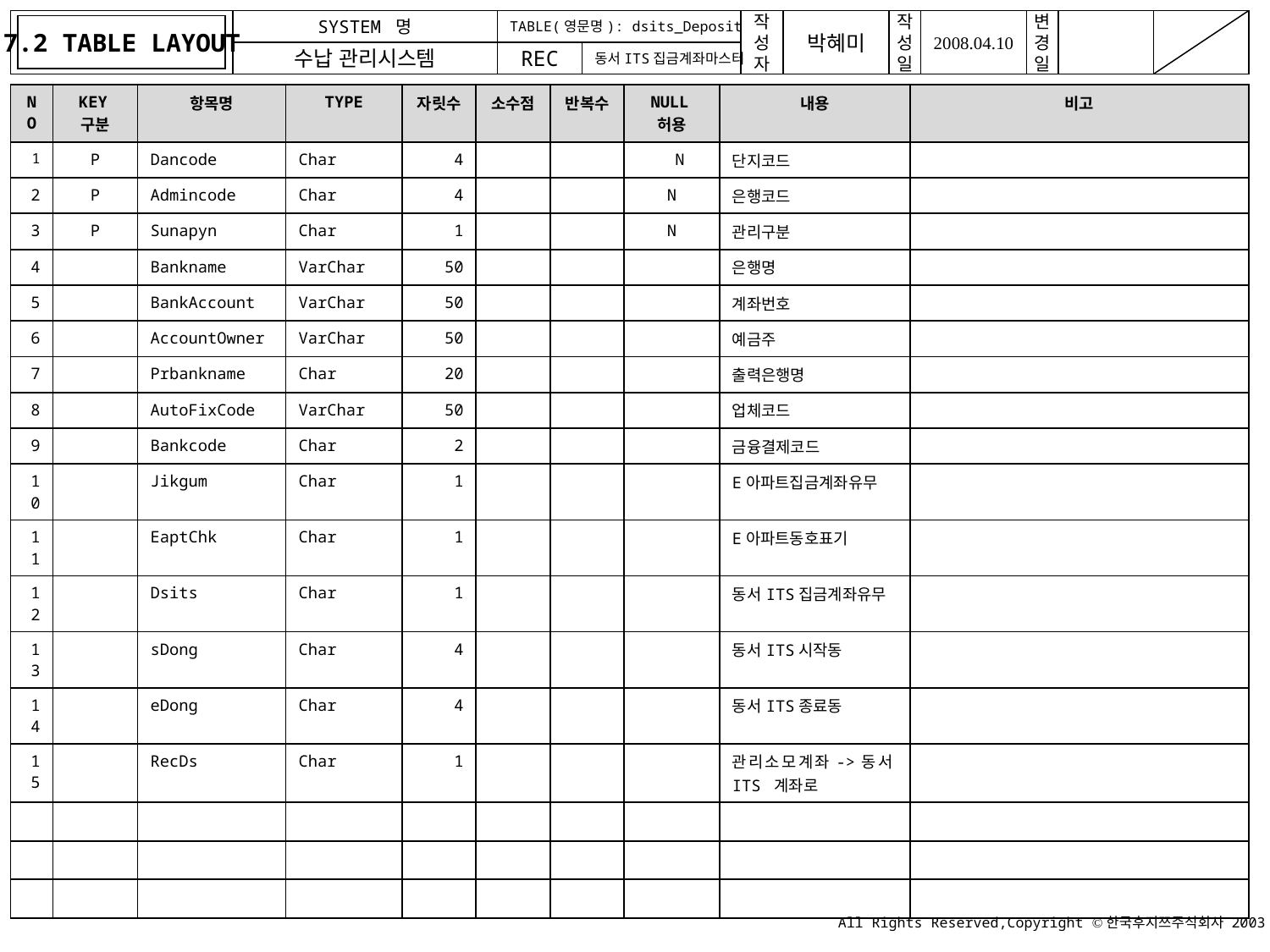

7.2 TABLE LAYOUT
TABLE(영문명): dsits_Deposit
동서ITS집금계좌마스터
| NO | KEY구분 | 항목명 | TYPE | 자릿수 | 소수점 | 반복수 | NULL허용 | 내용 | 비고 |
| --- | --- | --- | --- | --- | --- | --- | --- | --- | --- |
| 1 | P | Dancode | Char | 4 |  |  | N | 단지코드 |  |
| 2 | P | Admincode | Char | 4 |  |  | N | 은행코드 |  |
| 3 | P | Sunapyn | Char | 1 |  |  | N | 관리구분 |  |
| 4 |  | Bankname | VarChar | 50 |  |  |  | 은행명 |  |
| 5 |  | BankAccount | VarChar | 50 |  |  |  | 계좌번호 |  |
| 6 |  | AccountOwner | VarChar | 50 |  |  |  | 예금주 |  |
| 7 |  | Prbankname | Char | 20 |  |  |  | 출력은행명 |  |
| 8 |  | AutoFixCode | VarChar | 50 |  |  |  | 업체코드 |  |
| 9 |  | Bankcode | Char | 2 |  |  |  | 금융결제코드 |  |
| 10 |  | Jikgum | Char | 1 |  |  |  | E아파트집금계좌유무 |  |
| 11 |  | EaptChk | Char | 1 |  |  |  | E아파트동호표기 |  |
| 12 |  | Dsits | Char | 1 |  |  |  | 동서ITS집금계좌유무 |  |
| 13 |  | sDong | Char | 4 |  |  |  | 동서ITS시작동 |  |
| 14 |  | eDong | Char | 4 |  |  |  | 동서ITS종료동 |  |
| 15 |  | RecDs | Char | 1 |  |  |  | 관리소모계좌->동서ITS 계좌로 |  |
|  |  |  |  |  |  |  |  |  |  |
|  |  |  |  |  |  |  |  |  |  |
|  |  |  |  |  |  |  |  |  |  |